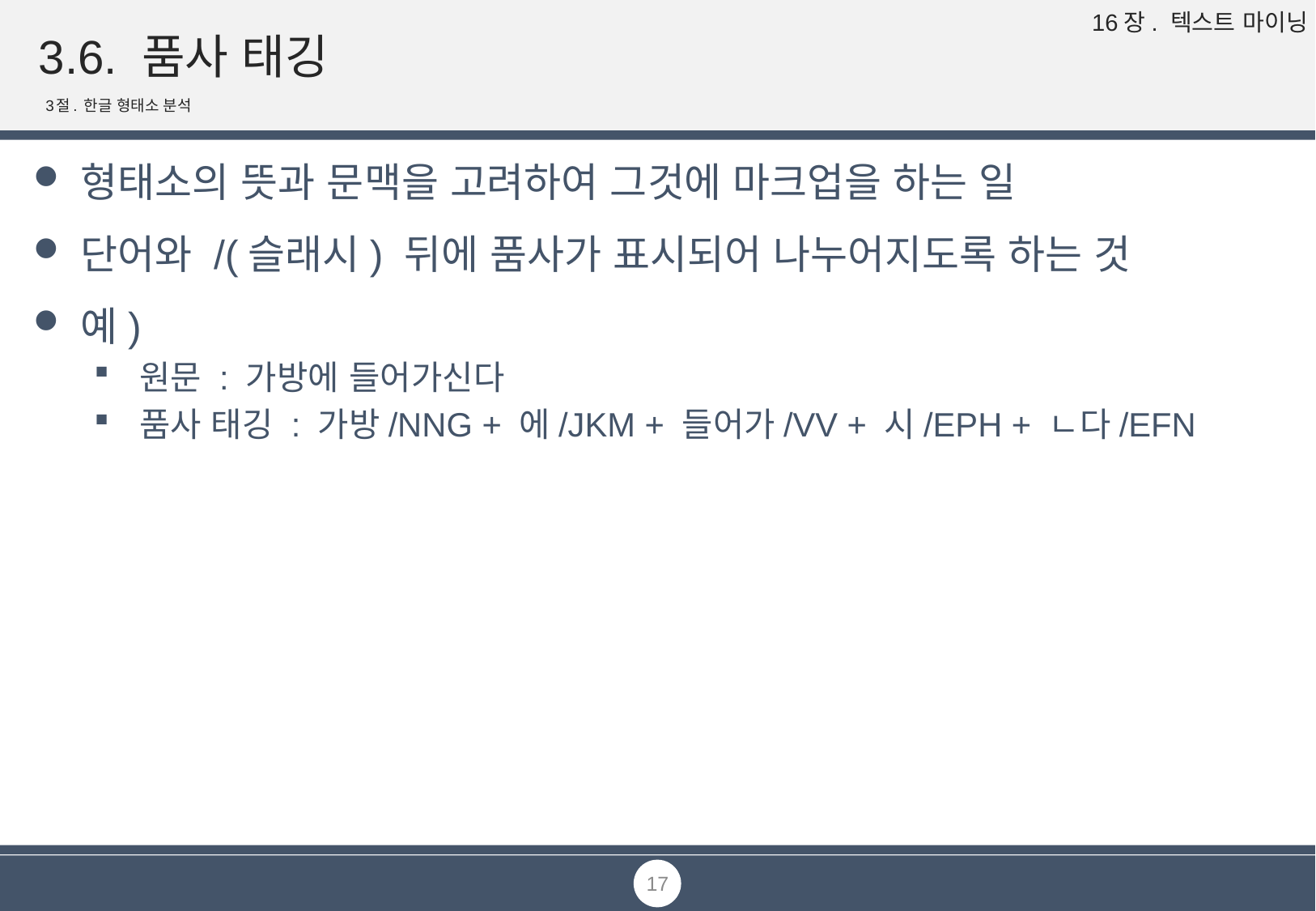

# 3.6. 품사 태깅
3절. 한글 형태소 분석
형태소의 뜻과 문맥을 고려하여 그것에 마크업을 하는 일
단어와 /(슬래시) 뒤에 품사가 표시되어 나누어지도록 하는 것
예)
원문 : 가방에 들어가신다
품사 태깅 : 가방/NNG + 에/JKM + 들어가/VV + 시/EPH + ㄴ다/EFN

17